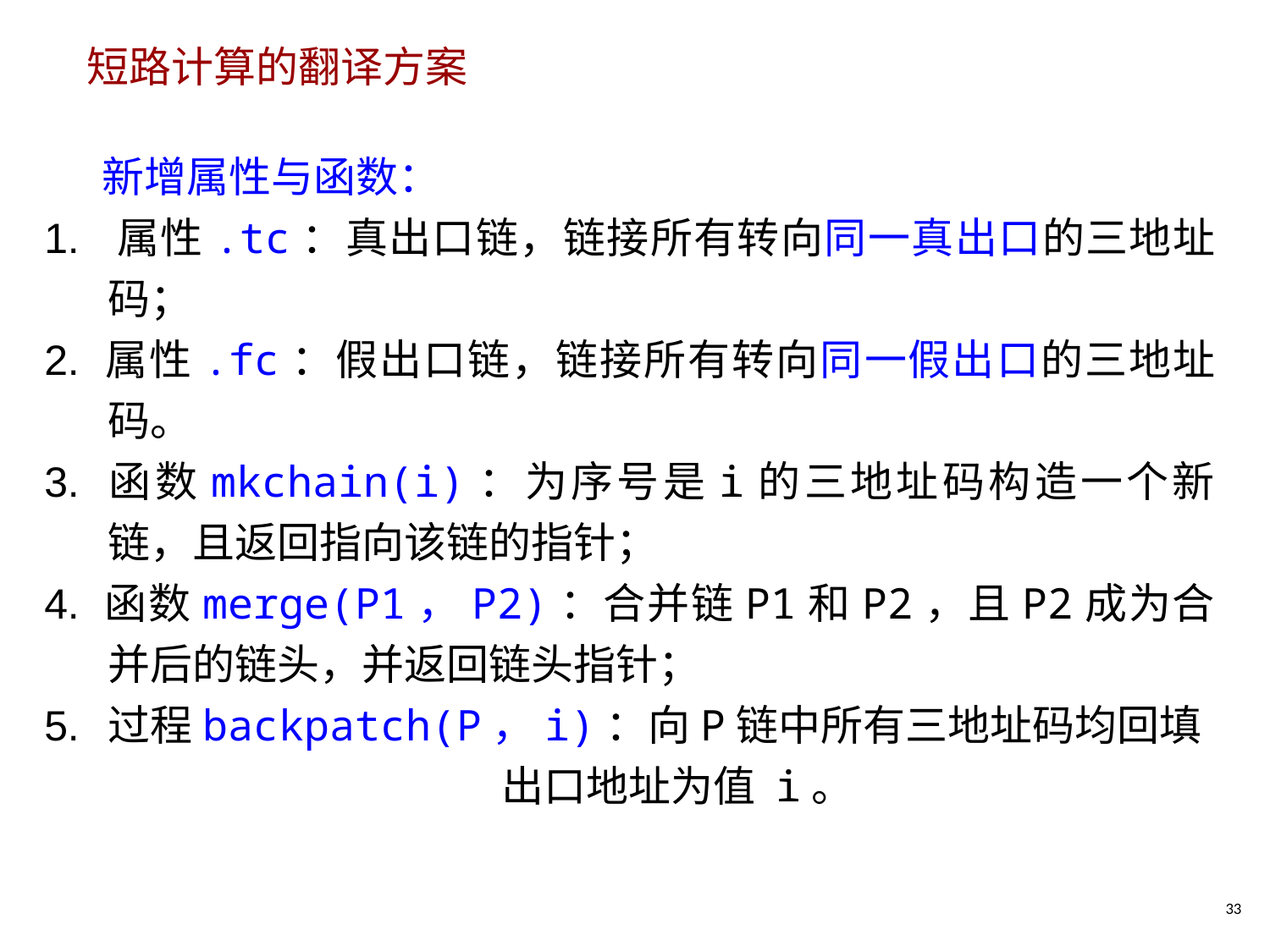

# 短路计算的翻译方案
     新增属性与函数：
1.  属性.tc：真出口链，链接所有转向同一真出口的三地址码；
2. 属性.fc：假出口链，链接所有转向同一假出口的三地址码。
3. 函数mkchain(i)：为序号是i的三地址码构造一个新链，且返回指向该链的指针；
4. 函数merge(P1，P2)：合并链P1和P2，且P2成为合并后的链头，并返回链头指针；
过程backpatch(P，i)：向P链中所有三地址码均回填
                                               出口地址为值 i。
33